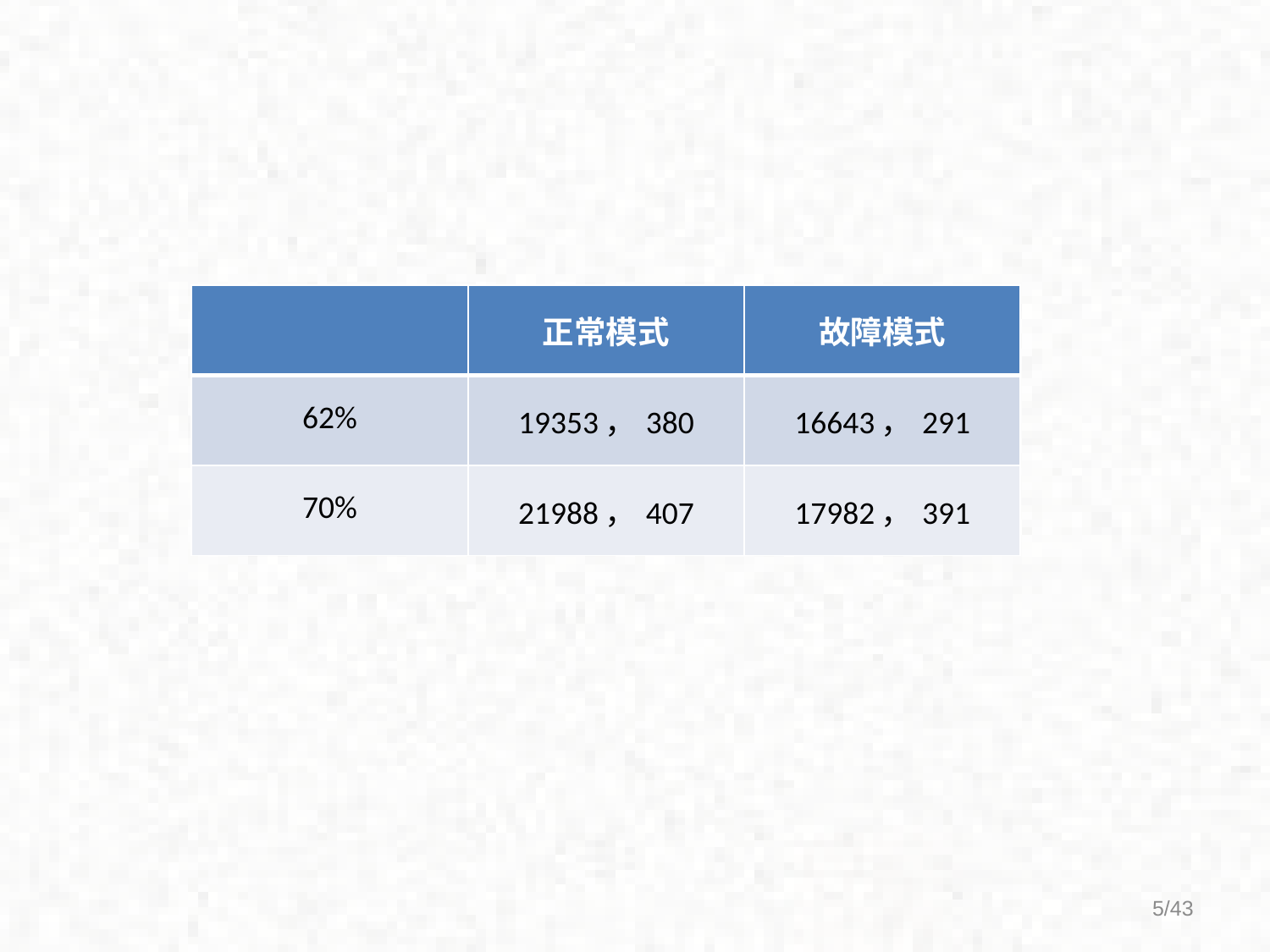

#
|  | 正常模式 | 故障模式 |
| --- | --- | --- |
| 62% | 19353，380 | 16643，291 |
| 70% | 21988，407 | 17982，391 |
5/43